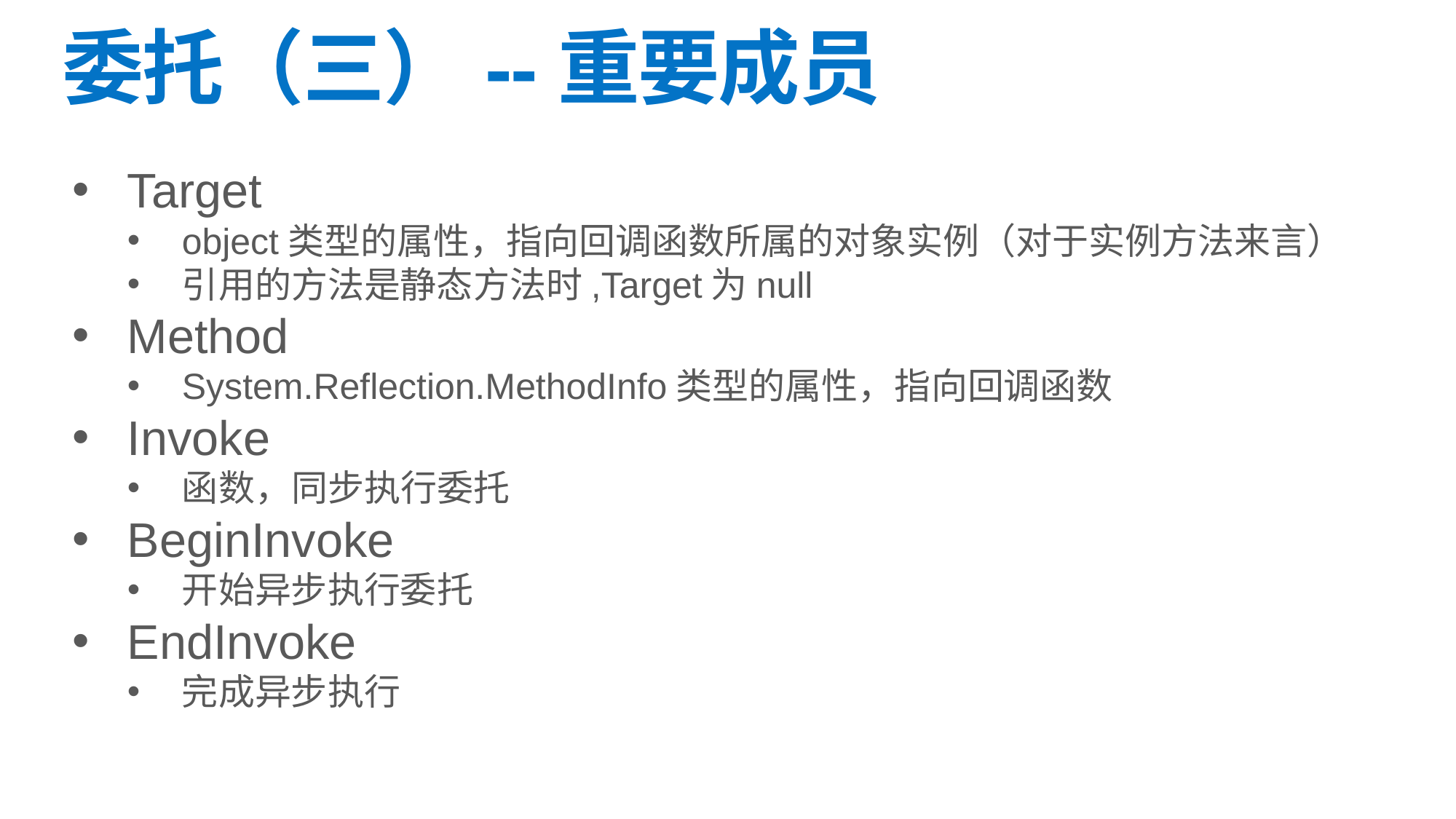

# 委托（三）--重要成员
Target
object类型的属性，指向回调函数所属的对象实例（对于实例方法来言）
引用的方法是静态方法时,Target为null
Method
System.Reflection.MethodInfo类型的属性，指向回调函数
Invoke
函数，同步执行委托
BeginInvoke
开始异步执行委托
EndInvoke
完成异步执行